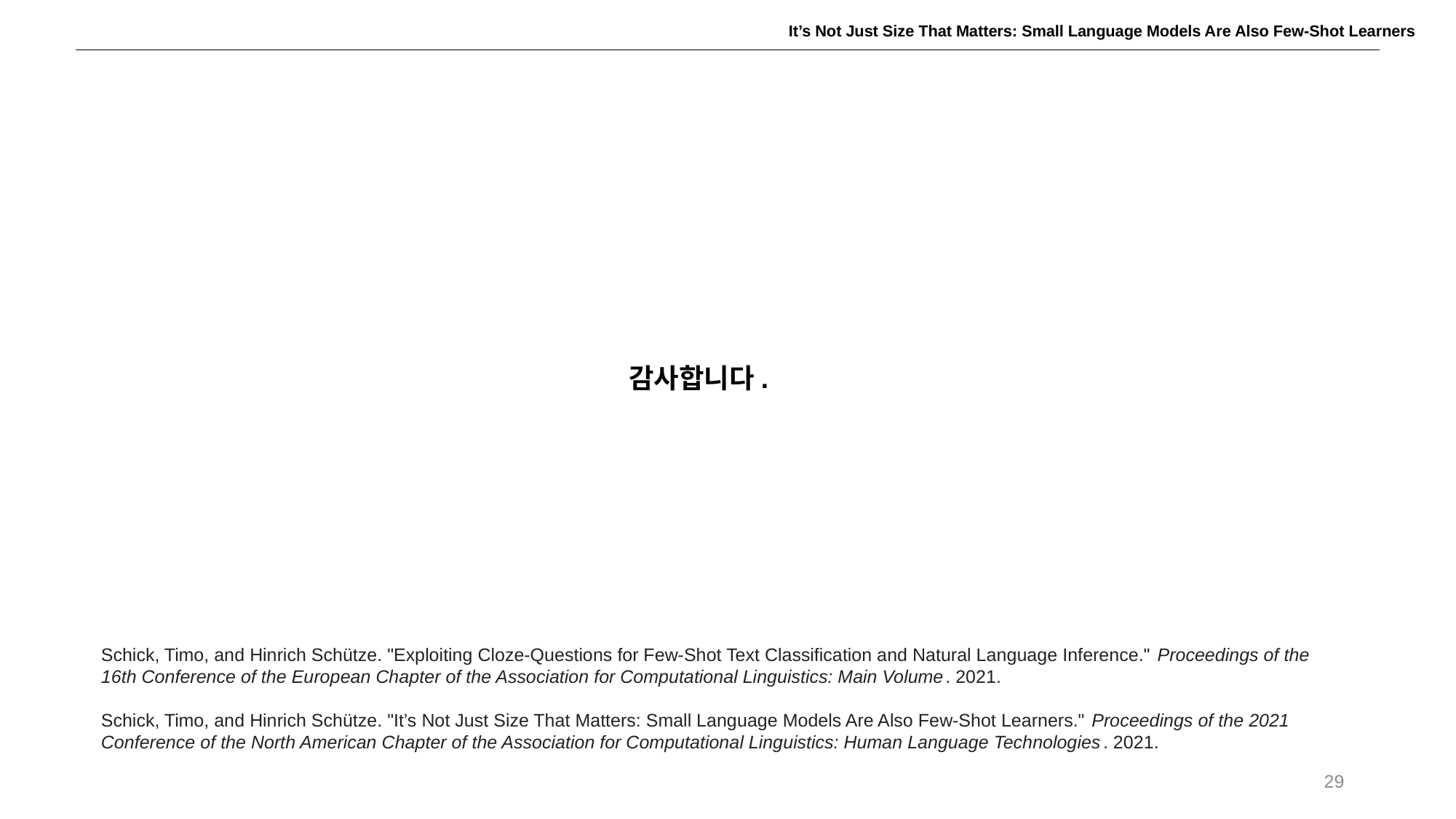

It’s Not Just Size That Matters: Small Language Models Are Also Few-Shot Learners
감사합니다.
Schick, Timo, and Hinrich Schütze. "Exploiting Cloze-Questions for Few-Shot Text Classification and Natural Language Inference." Proceedings of the 16th Conference of the European Chapter of the Association for Computational Linguistics: Main Volume. 2021.

Schick, Timo, and Hinrich Schütze. "It’s Not Just Size That Matters: Small Language Models Are Also Few-Shot Learners." Proceedings of the 2021 Conference of the North American Chapter of the Association for Computational Linguistics: Human Language Technologies. 2021.

29